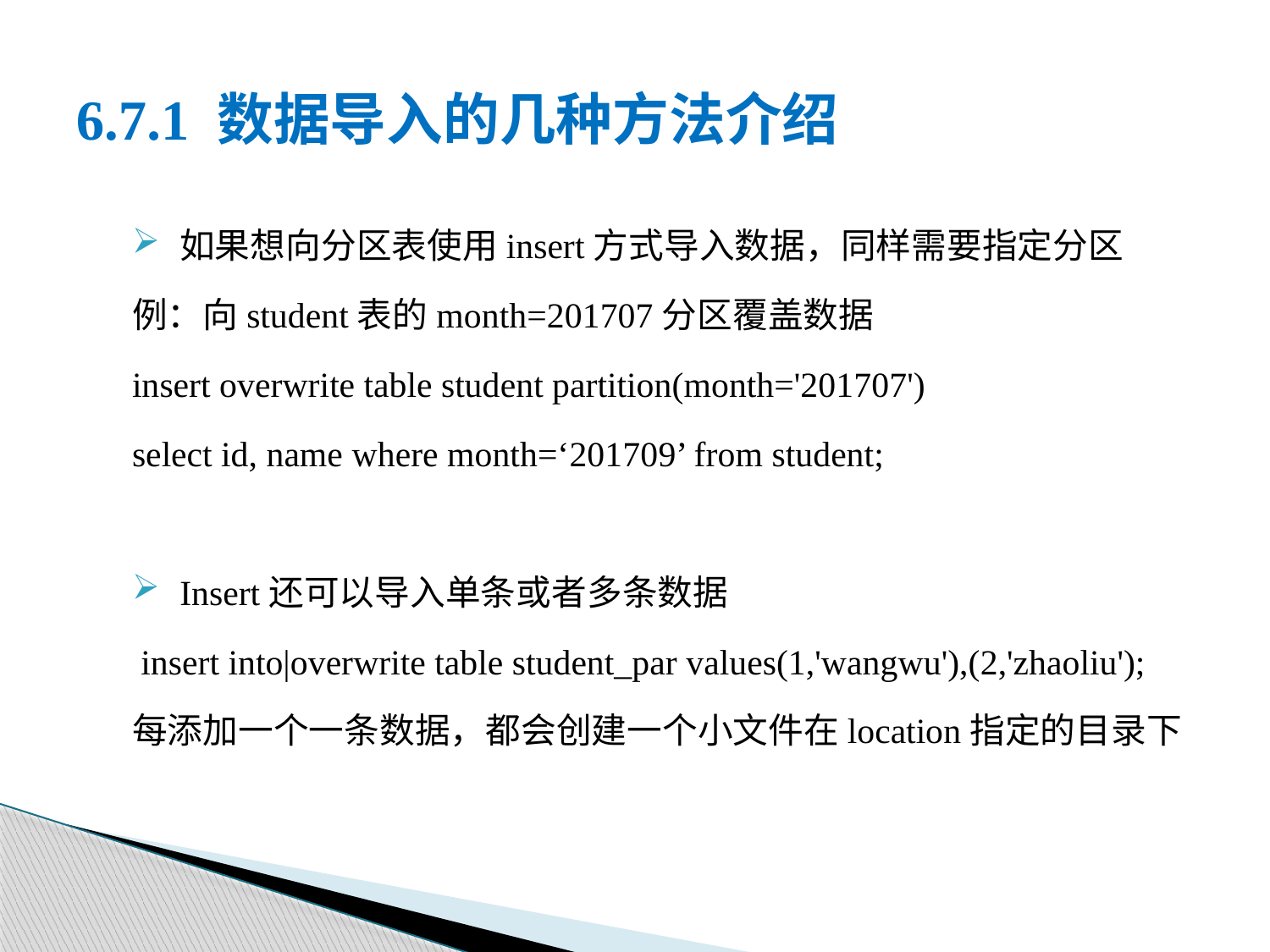

# 6.7.1 数据导入的几种方法介绍
如果想向分区表使用insert方式导入数据，同样需要指定分区
例：向student表的month=201707分区覆盖数据
insert overwrite table student partition(month='201707')
select id, name where month=‘201709’ from student;

Insert还可以导入单条或者多条数据
 insert into|overwrite table student_par values(1,'wangwu'),(2,'zhaoliu');
每添加一个一条数据，都会创建一个小文件在location指定的目录下